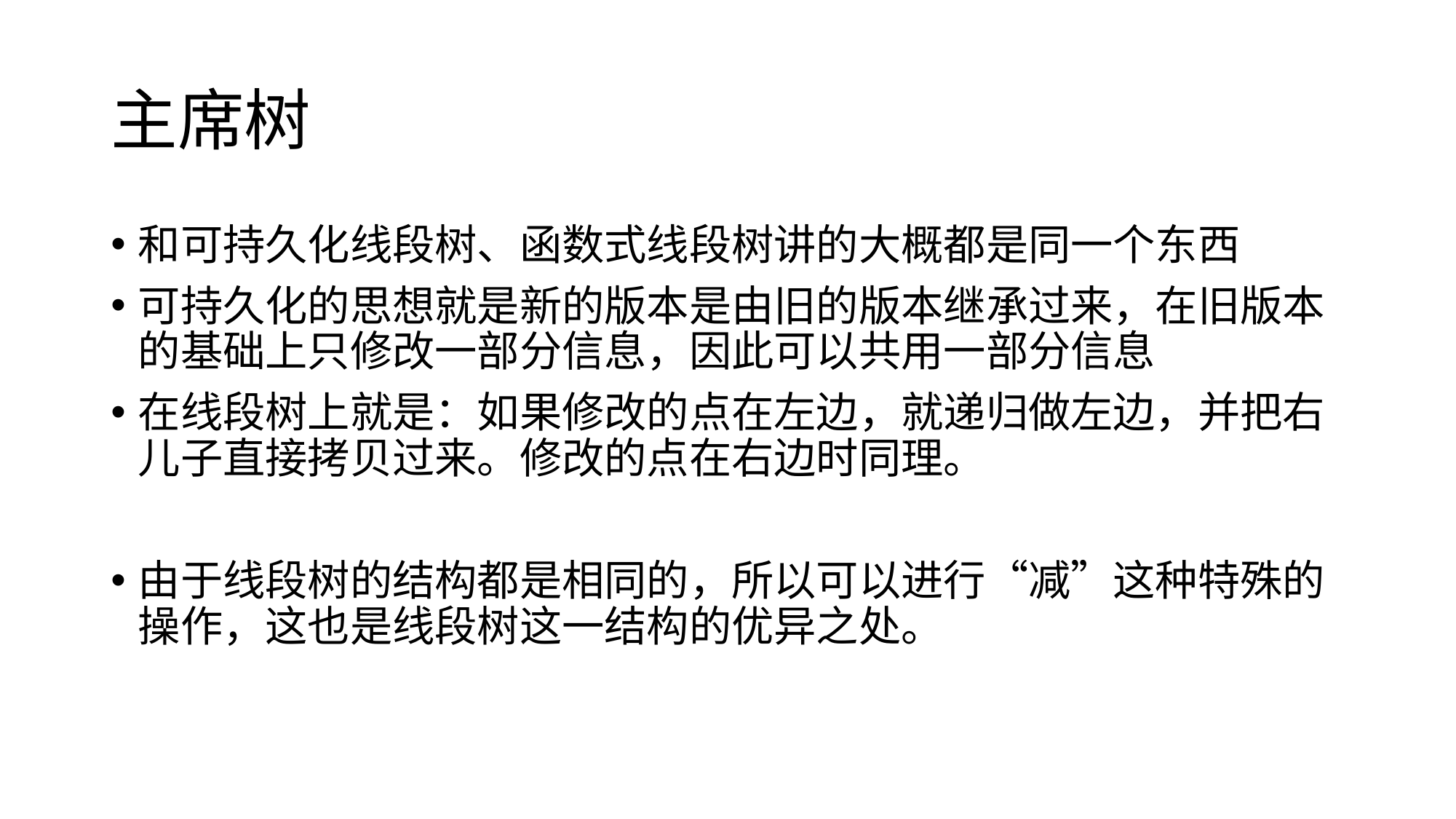

# 主席树
和可持久化线段树、函数式线段树讲的大概都是同一个东西
可持久化的思想就是新的版本是由旧的版本继承过来，在旧版本的基础上只修改一部分信息，因此可以共用一部分信息
在线段树上就是：如果修改的点在左边，就递归做左边，并把右儿子直接拷贝过来。修改的点在右边时同理。

由于线段树的结构都是相同的，所以可以进行“减”这种特殊的操作，这也是线段树这一结构的优异之处。